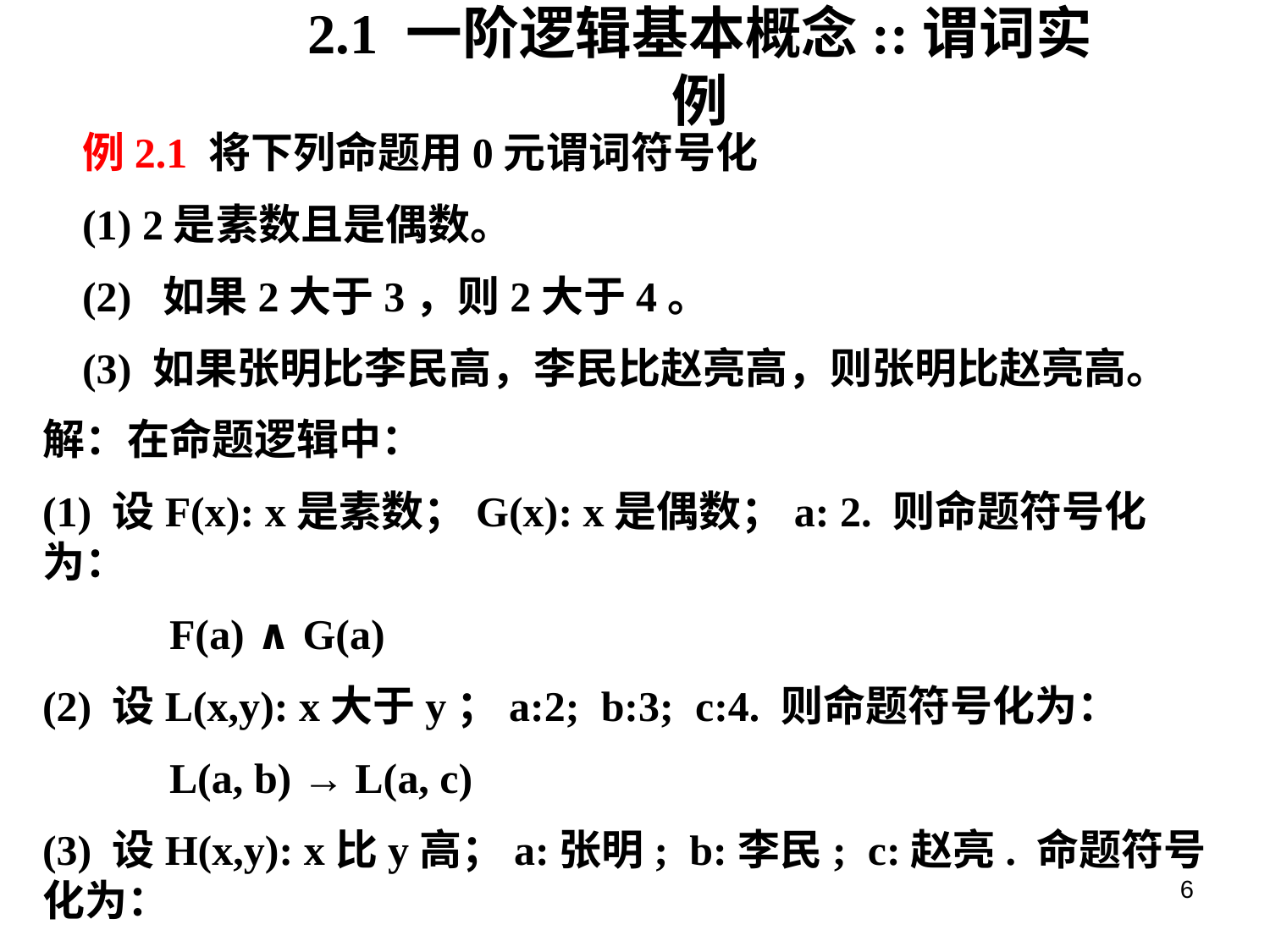

# 2.1 一阶逻辑基本概念::谓词实例
例2.1 将下列命题用0元谓词符号化
(1) 2是素数且是偶数。
(2)  如果2大于3，则2大于4。
(3) 如果张明比李民高，李民比赵亮高，则张明比赵亮高。
解：在命题逻辑中：
(1) 设F(x): x是素数；G(x): x是偶数；a: 2. 则命题符号化为：
	F(a) ∧ G(a)
(2) 设L(x,y): x大于y；a:2;  b:3;  c:4. 则命题符号化为：
	L(a, b) → L(a, c)
(3) 设H(x,y): x比y高；a:张明;  b:李民;  c:赵亮. 命题符号化为：
	H(a, b) ∧ H(b,c) → H(a, c)

6